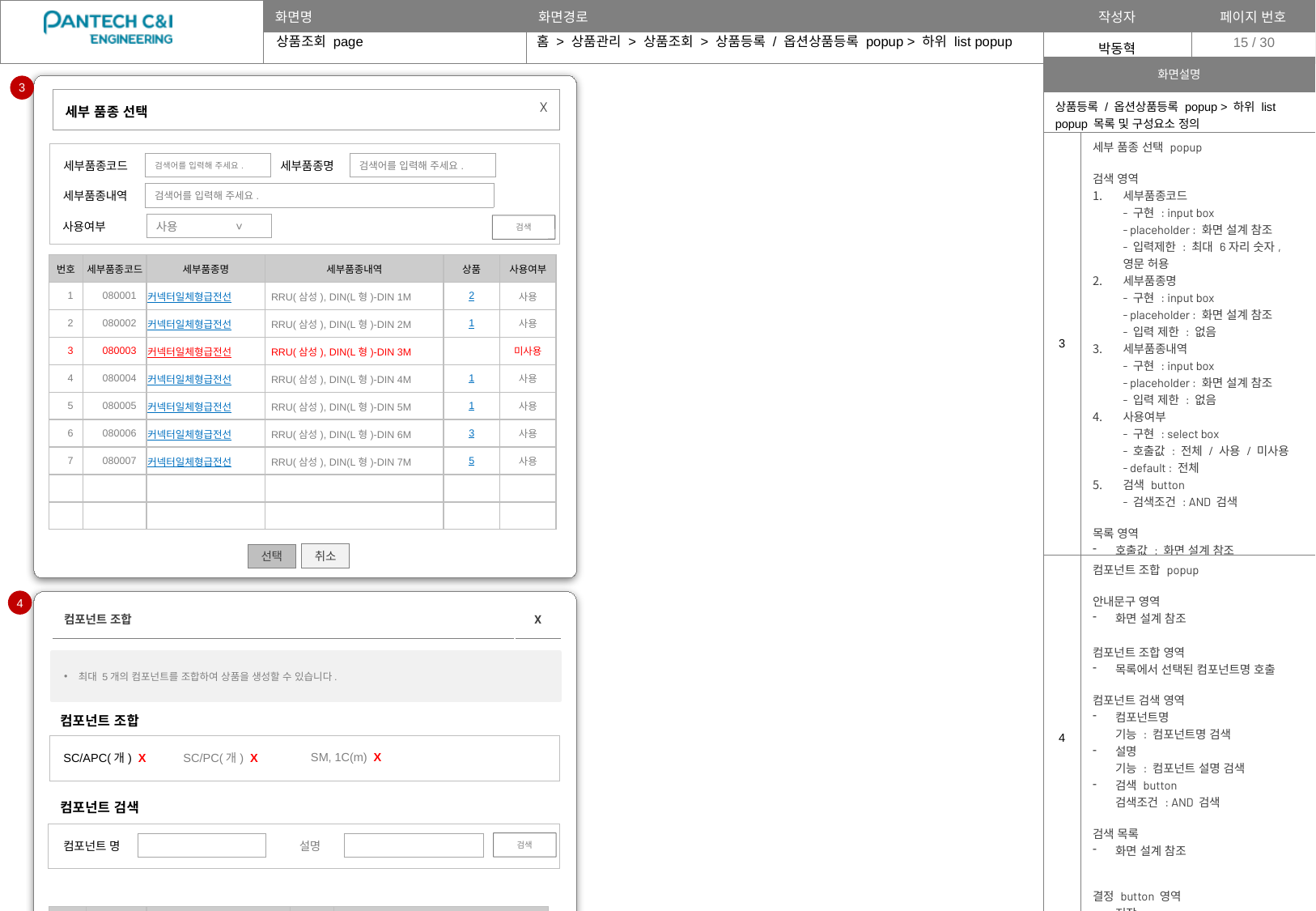

상품조회 page
홈 > 상품관리 > 상품조회 > 상품등록 / 옵션상품등록 popup > 하위 list popup
15
| 화면설명 |  |
| --- | --- |
| 상품등록 / 옵션상품등록 popup > 하위 list popup 목록 및 구성요소 정의 |  |
| 3 | 세부 품종 선택 popup 검색 영역 세부품종코드 - 구현 : input box - placeholder : 화면 설계 참조 - 입력제한 : 최대 6자리 숫자,영문 허용 세부품종명 - 구현 : input box - placeholder : 화면 설계 참조 - 입력 제한 : 없음 세부품종내역 - 구현 : input box - placeholder : 화면 설계 참조 - 입력 제한 : 없음 사용여부 - 구현 : select box - 호출값 : 전체 / 사용 / 미사용 - default : 전체 검색 button - 검색조건 : AND 검색 목록 영역 호출값 : 화면 설계 참조 default : 선택한 품종 하위의 세부품종 전체 호출 처리 : 항목 10개 초과시, 스크롤 처리 |
| 4 | 컴포넌트 조합 popup 안내문구 영역 화면 설계 참조 컴포넌트 조합 영역 목록에서 선택된 컴포넌트명 호출 컴포넌트 검색 영역 컴포넌트명 기능 : 컴포넌트명 검색 설명 기능 : 컴포넌트 설명 검색 검색 button 검색조건 : AND 검색 검색 목록 화면 설계 참조 결정 button 영역 저장 처리 : 클릭시, 입력값을 저장하고 popup을 닫는다. 취소 : 클릭시, popup을 닫는다. |
|  |  |
3

| X |
| --- |
| 세부 품종 선택 |
| --- |

| 세부품종코드 | 검색어를 입력해 주세요. | 세부품종명 | 검색어를 입력해 주세요. |
| --- | --- | --- | --- |
| 세부품종내역 | 검색어를 입력해 주세요. |
| --- | --- |
| 사용여부 | 사용 ˅ |
| --- | --- |
검색
| 번호 | 세부품종코드 | 세부품종명 | 세부품종내역 | 상품 | 사용여부 |
| --- | --- | --- | --- | --- | --- |
| 1 | 080001 | 커넥터일체형급전선 | RRU(삼성), DIN(L형)-DIN 1M | 2 | 사용 |
| 2 | 080002 | 커넥터일체형급전선 | RRU(삼성), DIN(L형)-DIN 2M | 1 | 사용 |
| 3 | 080003 | 커넥터일체형급전선 | RRU(삼성), DIN(L형)-DIN 3M |  | 미사용 |
| 4 | 080004 | 커넥터일체형급전선 | RRU(삼성), DIN(L형)-DIN 4M | 1 | 사용 |
| 5 | 080005 | 커넥터일체형급전선 | RRU(삼성), DIN(L형)-DIN 5M | 1 | 사용 |
| 6 | 080006 | 커넥터일체형급전선 | RRU(삼성), DIN(L형)-DIN 6M | 3 | 사용 |
| 7 | 080007 | 커넥터일체형급전선 | RRU(삼성), DIN(L형)-DIN 7M | 5 | 사용 |
|  |  |  |  |  |  |
|  |  |  |  |  |  |
취소
선택
4

| 컴포넌트 조합 | X |
| --- | --- |
최대 5개의 컴포넌트를 조합하여 상품을 생성할 수 있습니다.
컴포넌트 조합

| SC/APC(개) X | SC/PC(개) X | SM, 1C(m) X |  |
| --- | --- | --- | --- |
컴포넌트 검색

검색
| 컴포넌트 명 |  | 설명 |  |
| --- | --- | --- | --- |
| 선택 | ID | 컴포넌트명 | 단위 | 설명 |
| --- | --- | --- | --- | --- |
| □ | 123 | SM, 1C | m | 프론트 커넥터 |
| □ | 124 | SM, 2C | m | END 커넥터 |
| □ | 125 | MM, 2C | m |  |
| □ | 126 | SC/APC | 개 |  |
| □ | 127 | SC/PC | 개 |  |
| □ | 128 | LC/APC | 개 |  |
| □ | 129 | LC/TPC | 개 |  |
취소
저장